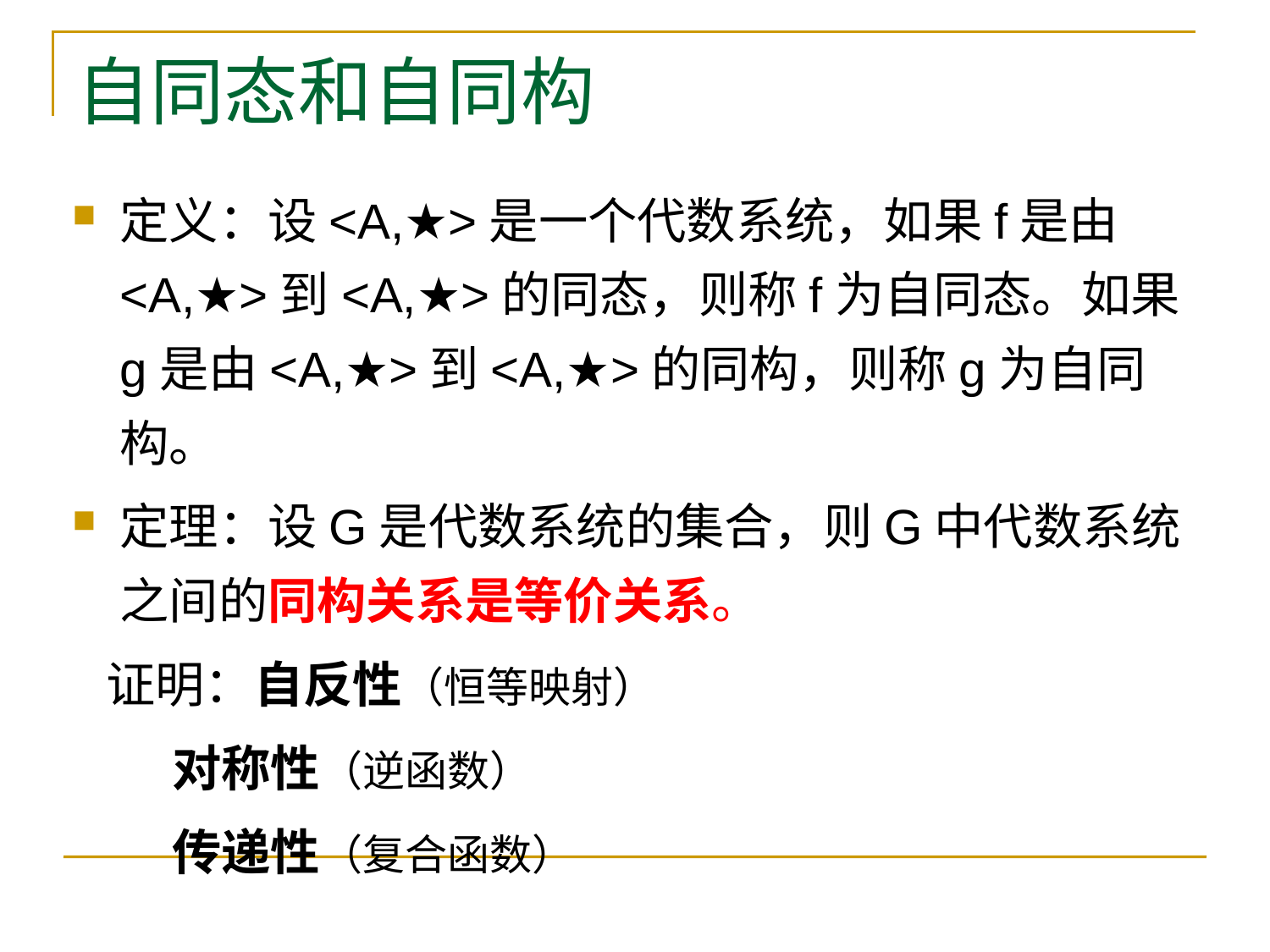

# 自同态和自同构
定义：设<A,★>是一个代数系统，如果f是由<A,★>到<A,★>的同态，则称f为自同态。如果g是由<A,★>到<A,★>的同构，则称g为自同构。
定理：设G是代数系统的集合，则G中代数系统之间的同构关系是等价关系。
  证明：自反性（恒等映射）
        对称性（逆函数）
        传递性（复合函数）